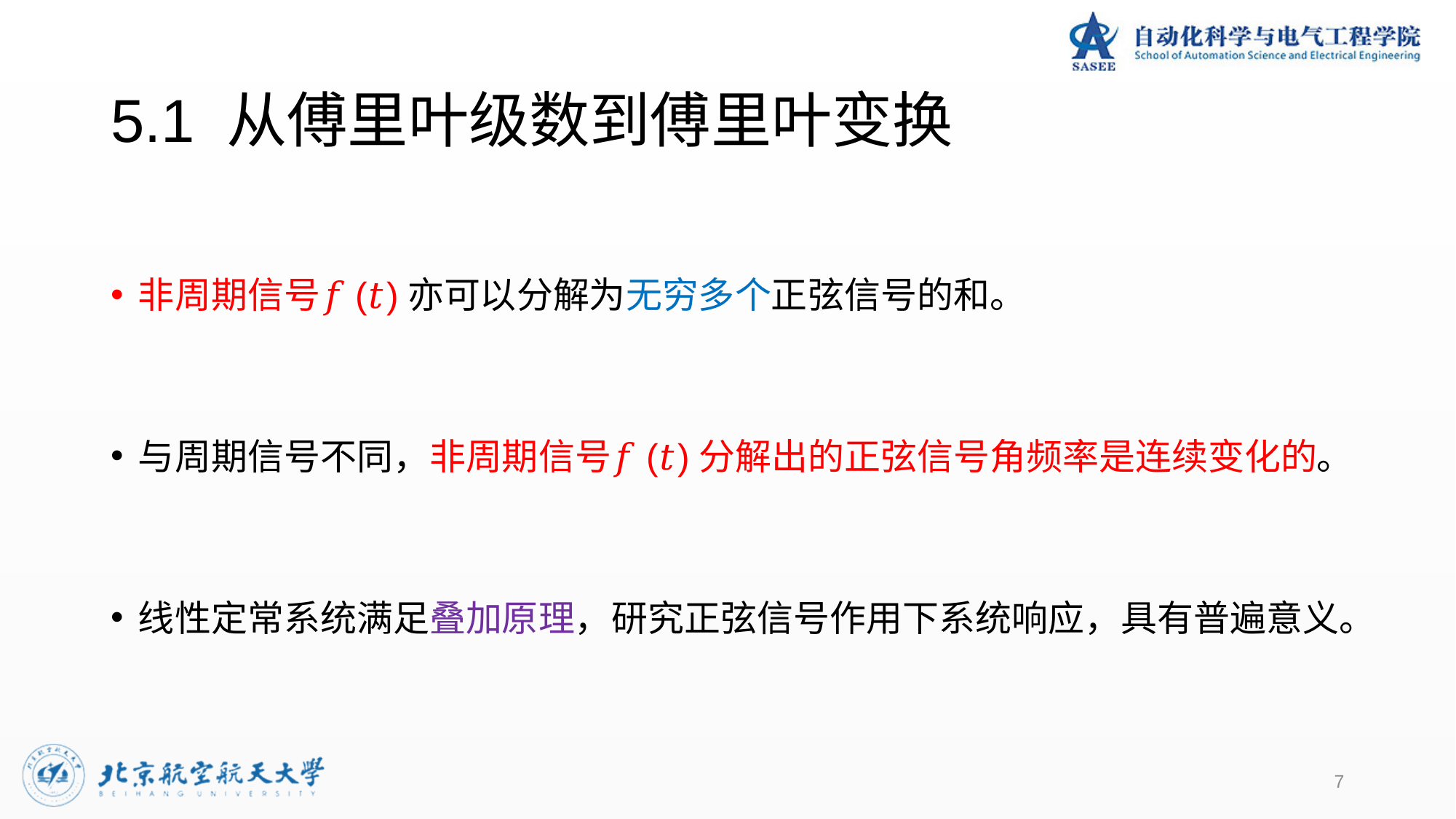

# 5.1 从傅里叶级数到傅里叶变换
非周期信号𝑓(𝑡)亦可以分解为无穷多个正弦信号的和。

与周期信号不同，非周期信号𝑓(𝑡)分解出的正弦信号角频率是连续变化的。

线性定常系统满足叠加原理，研究正弦信号作用下系统响应，具有普遍意义。
7